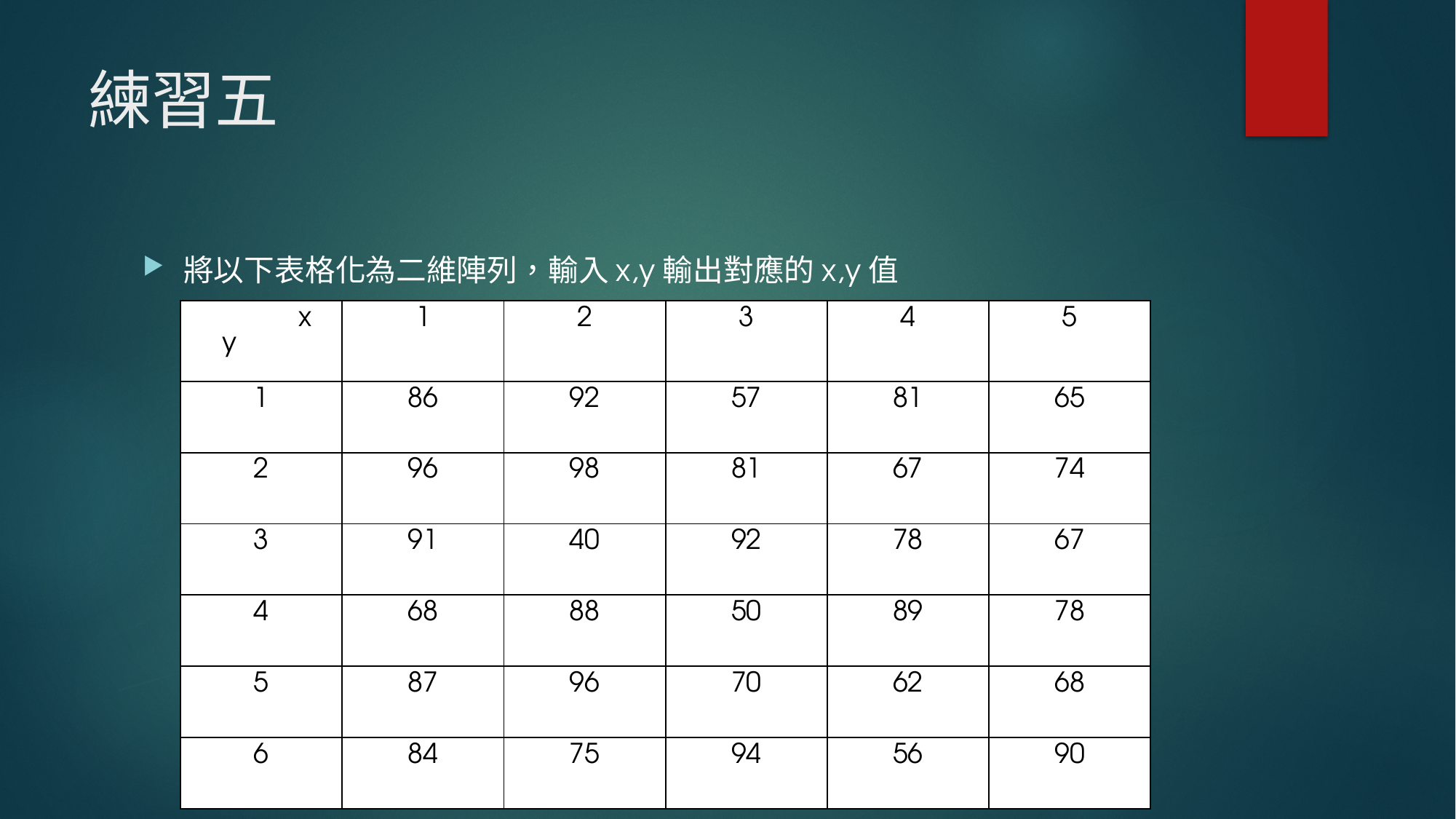

# 練習五
將以下表格化為二維陣列，輸入x,y輸出對應的x,y值
| x y | 1 | 2 | 3 | 4 | 5 |
| --- | --- | --- | --- | --- | --- |
| 1 | 86 | 92 | 57 | 81 | 65 |
| 2 | 96 | 98 | 81 | 67 | 74 |
| 3 | 91 | 40 | 92 | 78 | 67 |
| 4 | 68 | 88 | 50 | 89 | 78 |
| 5 | 87 | 96 | 70 | 62 | 68 |
| 6 | 84 | 75 | 94 | 56 | 90 |